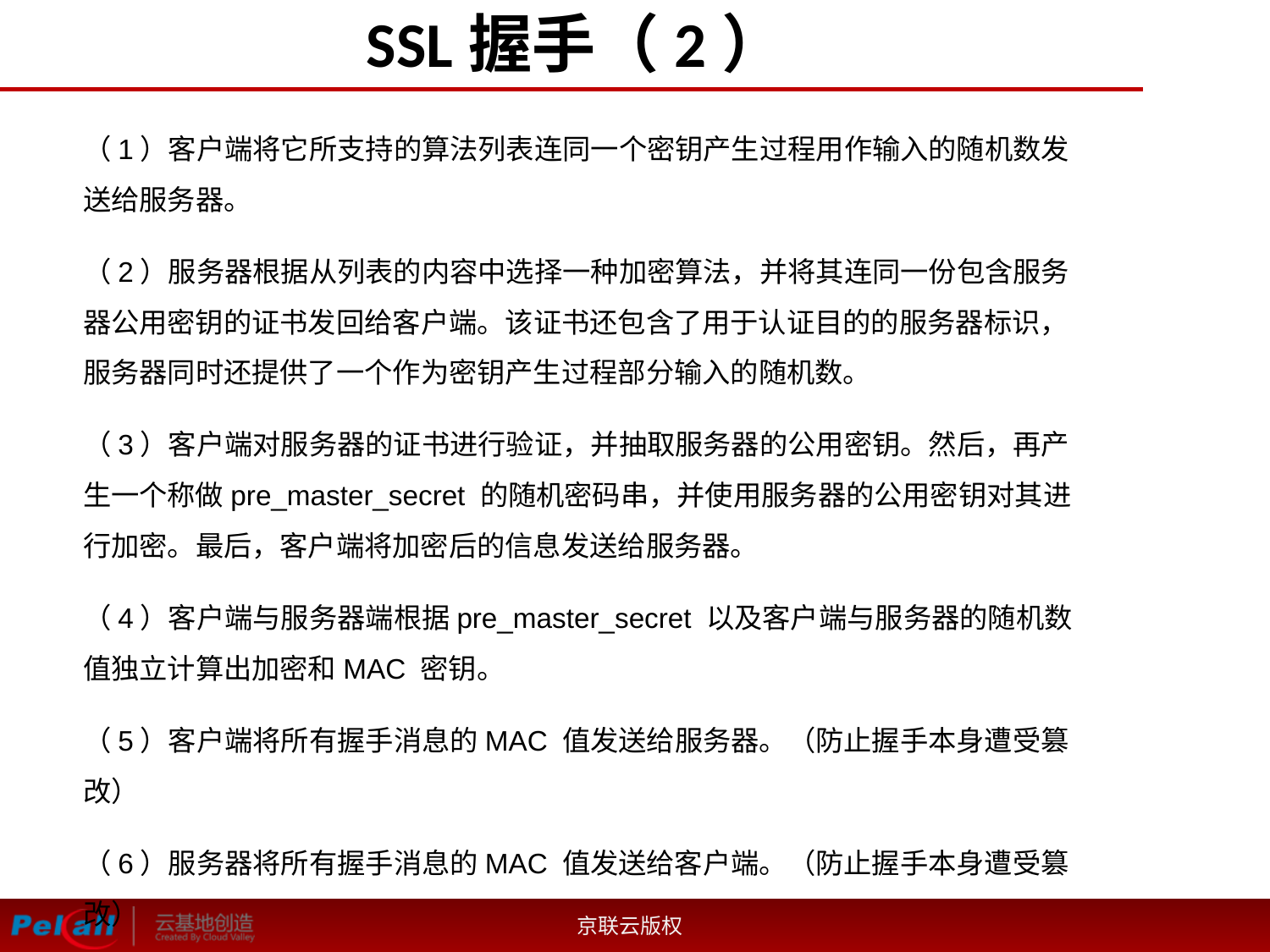

# SSL握手（2）
（1）客户端将它所支持的算法列表连同一个密钥产生过程用作输入的随机数发送给服务器。
（2）服务器根据从列表的内容中选择一种加密算法，并将其连同一份包含服务器公用密钥的证书发回给客户端。该证书还包含了用于认证目的的服务器标识，服务器同时还提供了一个作为密钥产生过程部分输入的随机数。
（3）客户端对服务器的证书进行验证，并抽取服务器的公用密钥。然后，再产生一个称做pre_master_secret 的随机密码串，并使用服务器的公用密钥对其进行加密。最后，客户端将加密后的信息发送给服务器。
（4）客户端与服务器端根据pre_master_secret 以及客户端与服务器的随机数值独立计算出加密和MAC 密钥。
（5）客户端将所有握手消息的MAC 值发送给服务器。（防止握手本身遭受篡改）
（6）服务器将所有握手消息的MAC 值发送给客户端。（防止握手本身遭受篡改）